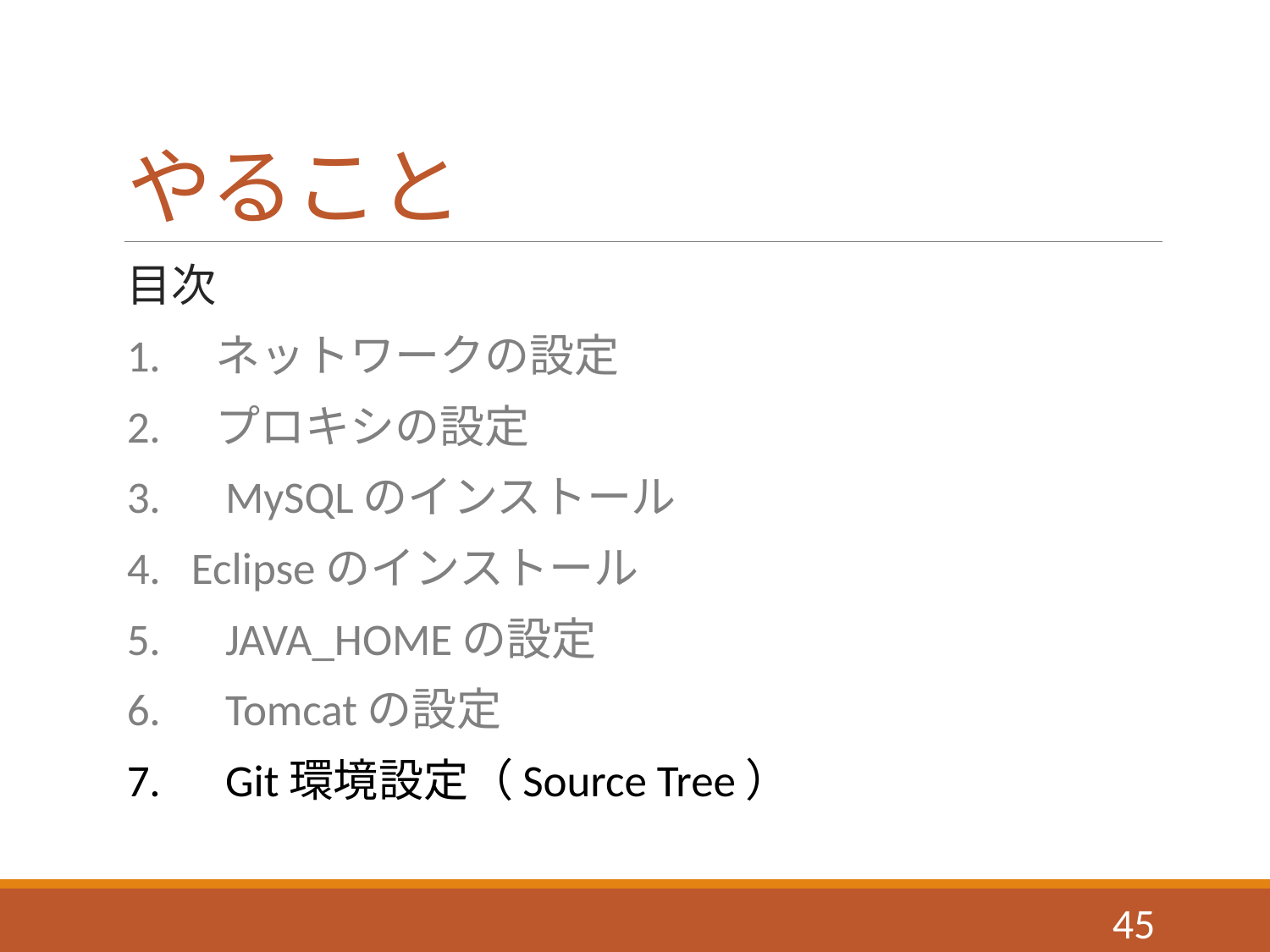

# やること
目次
1.　ネットワークの設定
2.　プロキシの設定
3.　MySQLのインストール
4.   Eclipseのインストール
5.　JAVA_HOMEの設定
6.　Tomcatの設定
7.　Git環境設定（Source Tree）
45